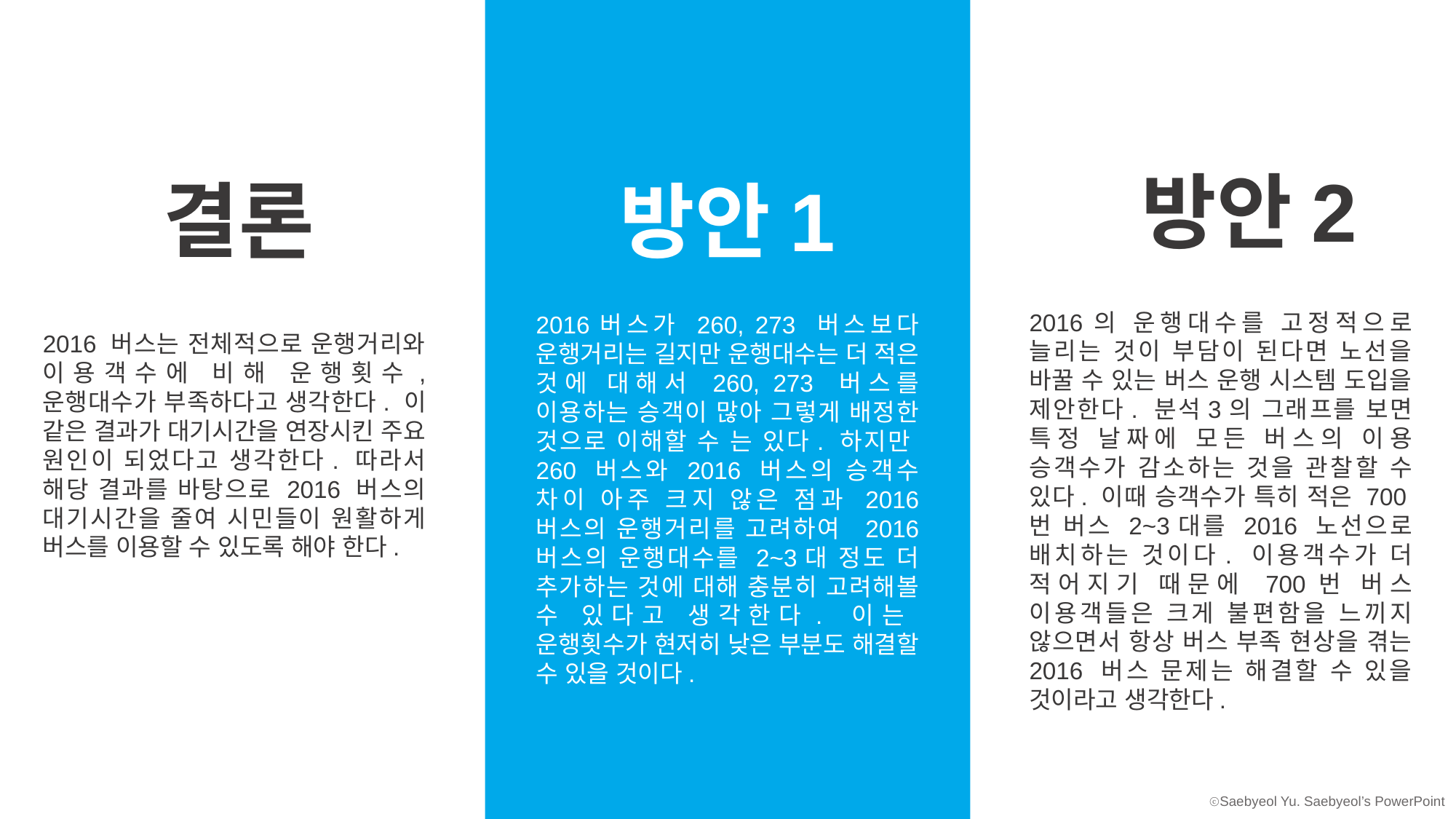

방안2
결론
방안1
2016의 운행대수를 고정적으로 늘리는 것이 부담이 된다면 노선을 바꿀 수 있는 버스 운행 시스템 도입을 제안한다. 분석3의 그래프를 보면 특정 날짜에 모든 버스의 이용 승객수가 감소하는 것을 관찰할 수 있다. 이때 승객수가 특히 적은 700번 버스 2~3대를 2016 노선으로 배치하는 것이다. 이용객수가 더 적어지기 때문에 700번 버스 이용객들은 크게 불편함을 느끼지 않으면서 항상 버스 부족 현상을 겪는 2016 버스 문제는 해결할 수 있을 것이라고 생각한다.
2016버스가 260, 273 버스보다 운행거리는 길지만 운행대수는 더 적은 것에 대해서 260, 273 버스를 이용하는 승객이 많아 그렇게 배정한 것으로 이해할 수 는 있다. 하지만  260 버스와 2016 버스의 승객수 차이 아주 크지 않은 점과 2016 버스의 운행거리를 고려하여  2016 버스의 운행대수를 2~3대 정도 더 추가하는 것에 대해 충분히 고려해볼 수 있다고 생각한다. 이는  운행횟수가 현저히 낮은 부분도 해결할 수 있을 것이다.
2016 버스는 전체적으로 운행거리와 이용객수에 비해 운행횟수, 운행대수가 부족하다고 생각한다. 이 같은 결과가 대기시간을 연장시킨 주요 원인이 되었다고 생각한다. 따라서 해당 결과를 바탕으로 2016 버스의 대기시간을 줄여 시민들이 원활하게 버스를 이용할 수 있도록 해야 한다.